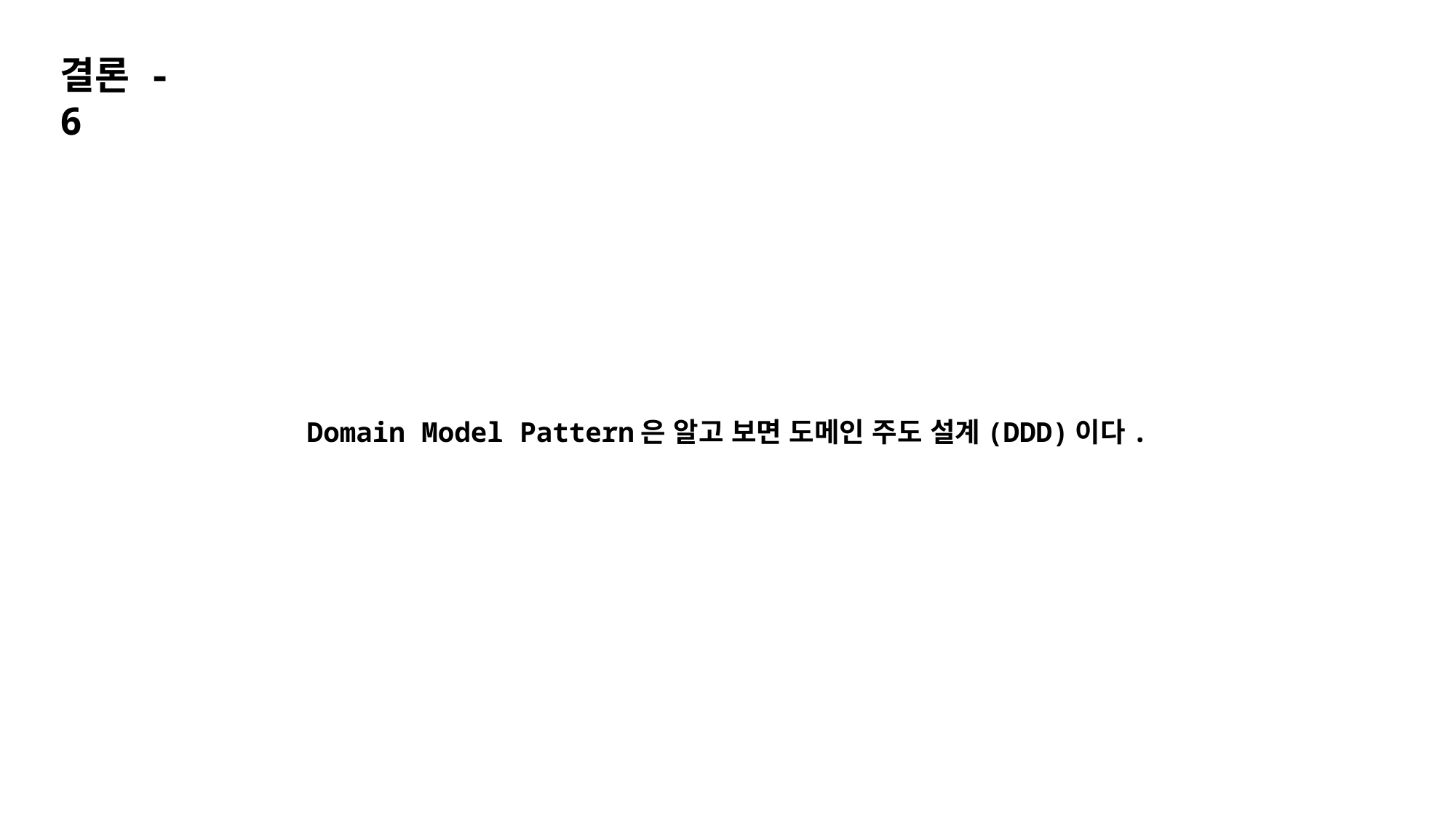

결론 - 6
Domain Model Pattern은 알고 보면 도메인 주도 설계(DDD)이다.